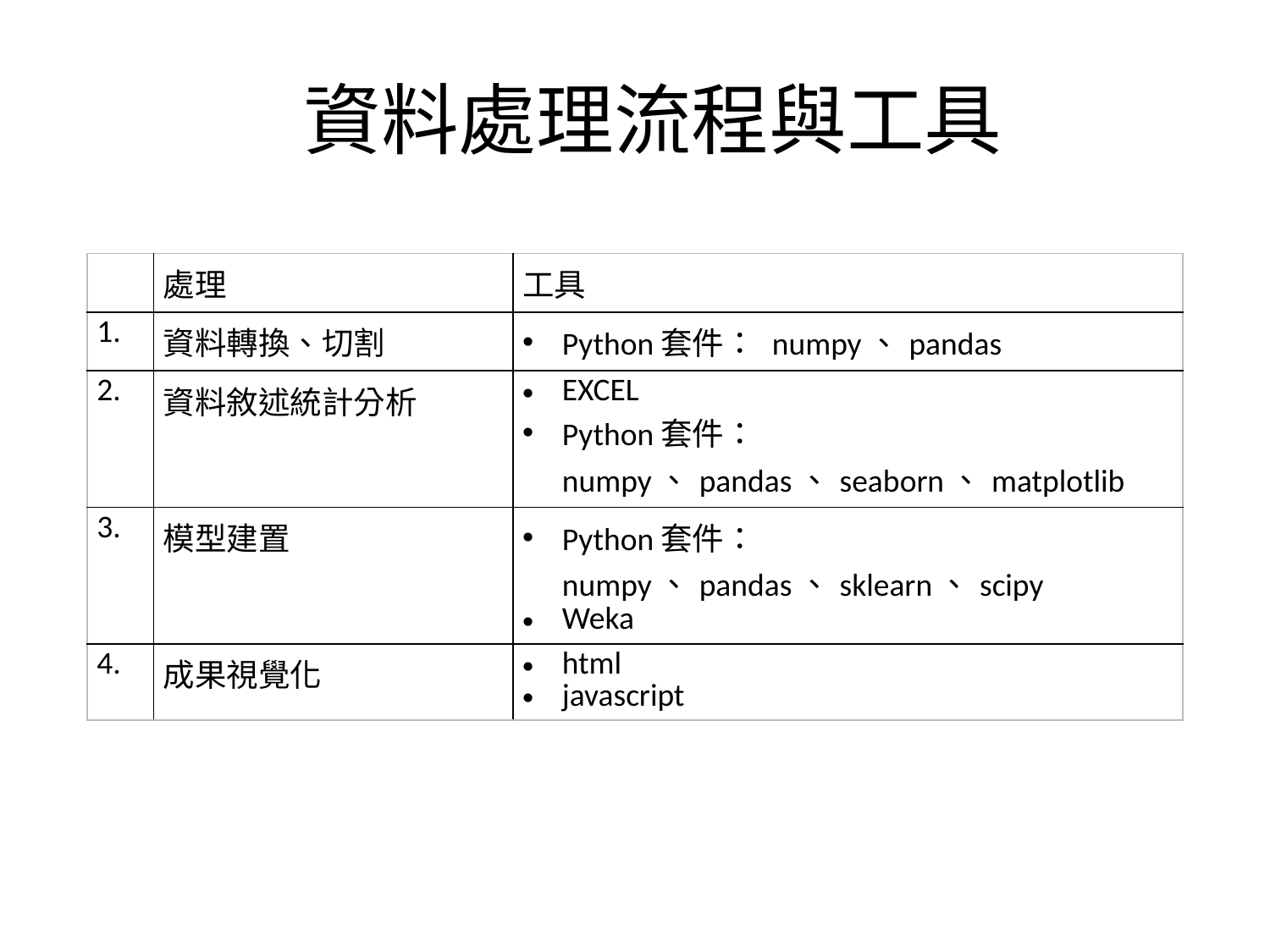

# 資料處理流程與工具
|  | 處理 | 工具 |
| --- | --- | --- |
| 1. | 資料轉換、切割 | Python套件： numpy、pandas |
| 2. | 資料敘述統計分析 | EXCEL Python套件： numpy、pandas、seaborn、matplotlib |
| 3. | 模型建置 | Python套件： numpy、pandas、sklearn、scipy Weka |
| 4. | 成果視覺化 | html javascript |